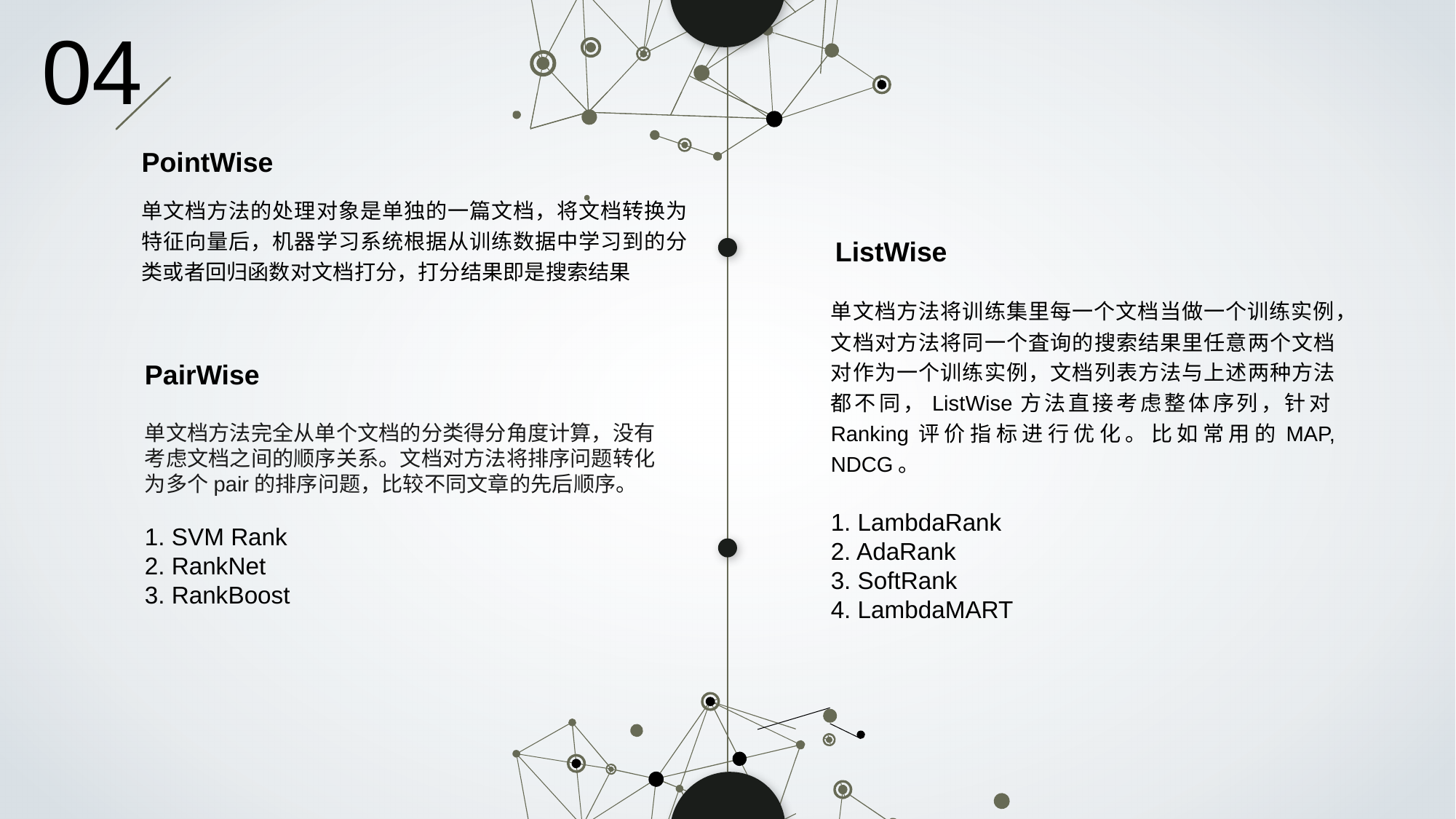

04
PointWise
单文档方法的处理对象是单独的一篇文档，将文档转换为特征向量后，机器学习系统根据从训练数据中学习到的分类或者回归函数对文档打分，打分结果即是搜索结果
ListWise

单文档方法将训练集里每一个文档当做一个训练实例，文档对方法将同一个査询的搜索结果里任意两个文档对作为一个训练实例，文档列表方法与上述两种方法都不同，ListWise方法直接考虑整体序列，针对Ranking评价指标进行优化。比如常用的MAP, NDCG。

1. LambdaRank
2. AdaRank
3. SoftRank
4. LambdaMART

PairWise
单文档方法完全从单个文档的分类得分角度计算，没有考虑文档之间的顺序关系。文档对方法将排序问题转化为多个pair的排序问题，比较不同文章的先后顺序。

1. SVM Rank
2. RankNet
3. RankBoost